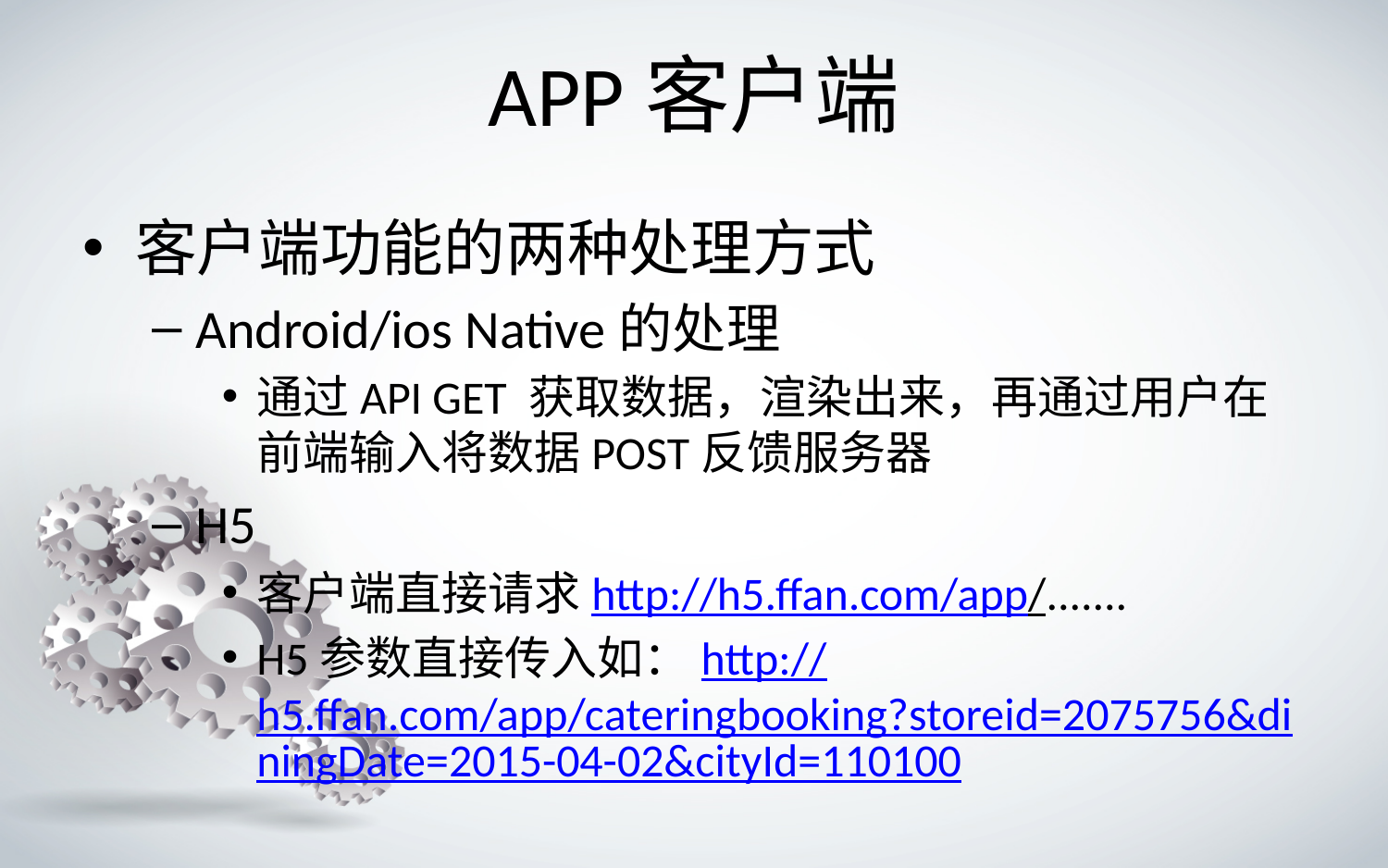

# APP客户端
客户端功能的两种处理方式
Android/ios Native的处理
通过API GET 获取数据，渲染出来，再通过用户在前端输入将数据POST反馈服务器
H5
客户端直接请求http://h5.ffan.com/app/.......
H5参数直接传入如：http://h5.ffan.com/app/cateringbooking?storeid=2075756&diningDate=2015-04-02&cityId=110100